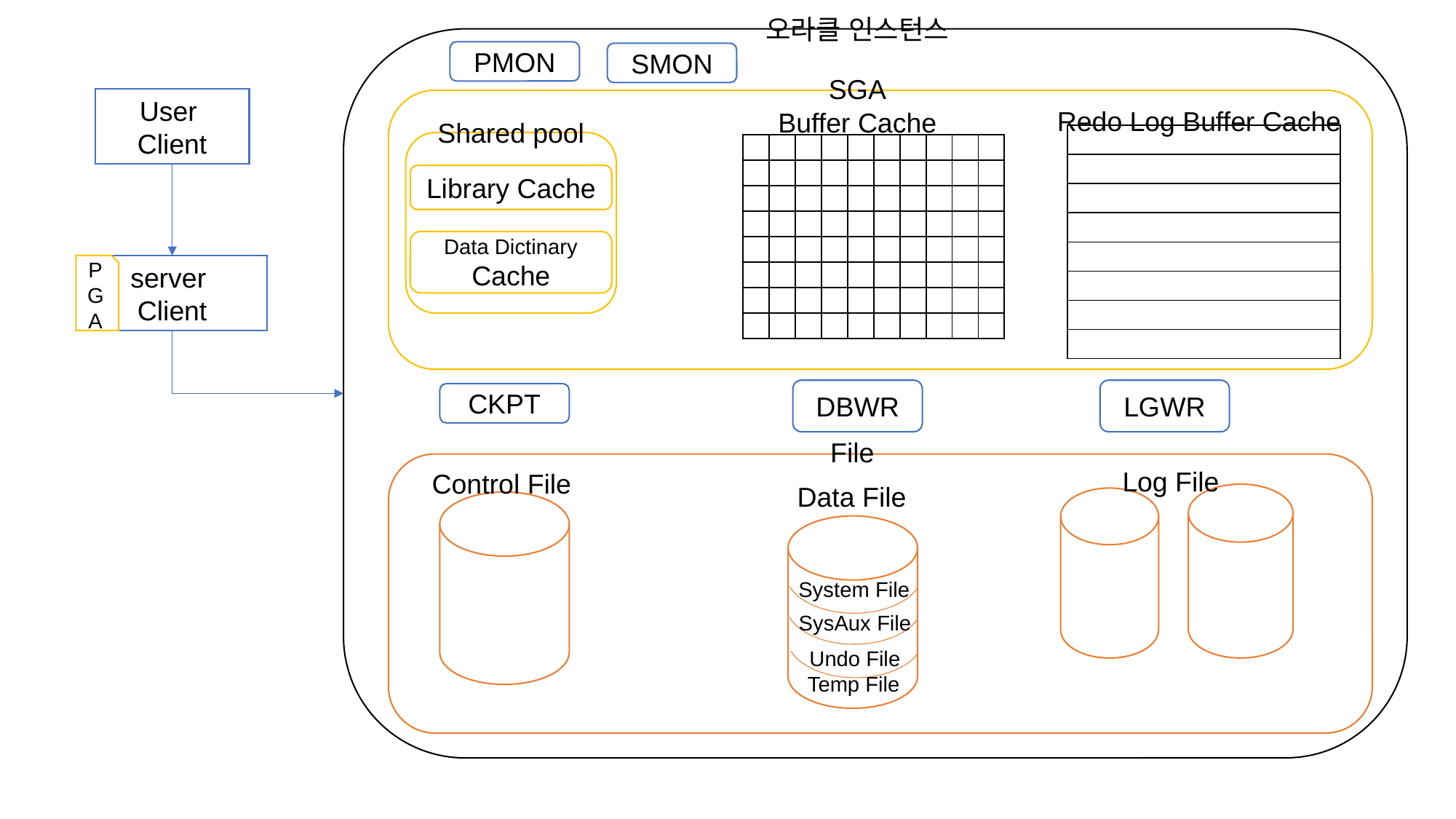

오라클 인스턴스

PMON
SMON
SGA
User
Client

Redo Log Buffer Cache
Buffer Cache
Shared pool
|  |
| --- |
|  |
|  |
|  |
|  |
|  |
|  |
|  |

|  |  |  |  |  |  |  |  |  |  |
| --- | --- | --- | --- | --- | --- | --- | --- | --- | --- |
|  |  |  |  |  |  |  |  |  |  |
|  |  |  |  |  |  |  |  |  |  |
|  |  |  |  |  |  |  |  |  |  |
|  |  |  |  |  |  |  |  |  |  |
|  |  |  |  |  |  |  |  |  |  |
|  |  |  |  |  |  |  |  |  |  |
|  |  |  |  |  |  |  |  |  |  |
Library Cache
Data Dictinary
Cache
PGA
server
Client
LGWR
DBWR
CKPT
File

Log File
Control File
Data File

System File

SysAux File
Undo File
Temp File